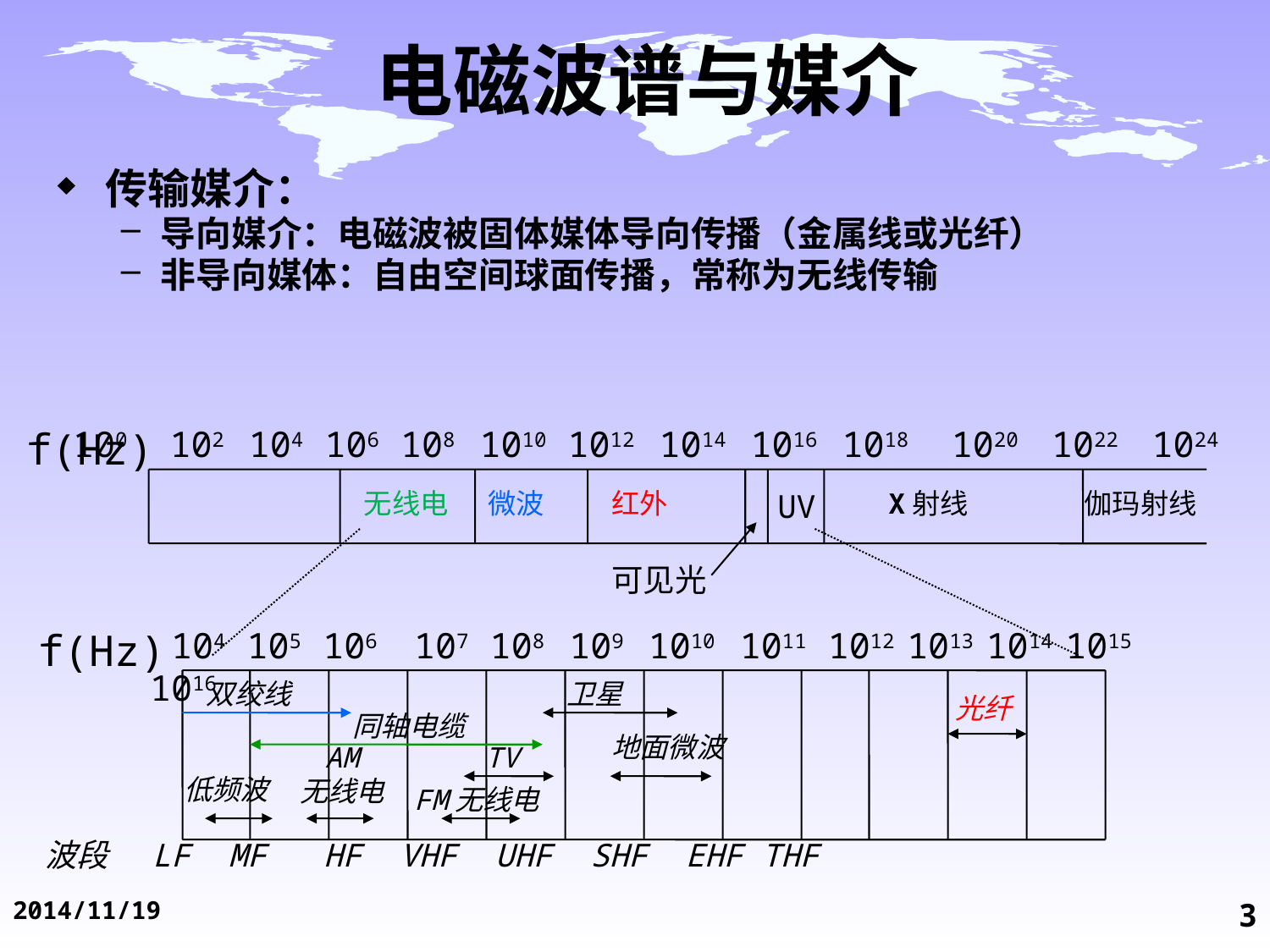

# 电磁波谱与媒介
传输媒介：
导向媒介：电磁波被固体媒体导向传播（金属线或光纤）
非导向媒体：自由空间球面传播，常称为无线传输
100  102  104 106 108  1010 1012  1014  1016  1018  1020  1022  1024
f(Hz)

无线电
微波
红外
UV
X射线
伽玛射线

可见光
f(Hz)
 104 105 106   107 108  109  1010  1011 1012 1013 1014 1015 1016

双绞线

卫星

光纤
同轴电缆

地面微波
AM
无线电
TV

低频波
FM无线电

波段     LF  MF   HF  VHF  UHF  SHF  EHF THF

2014/11/19
3